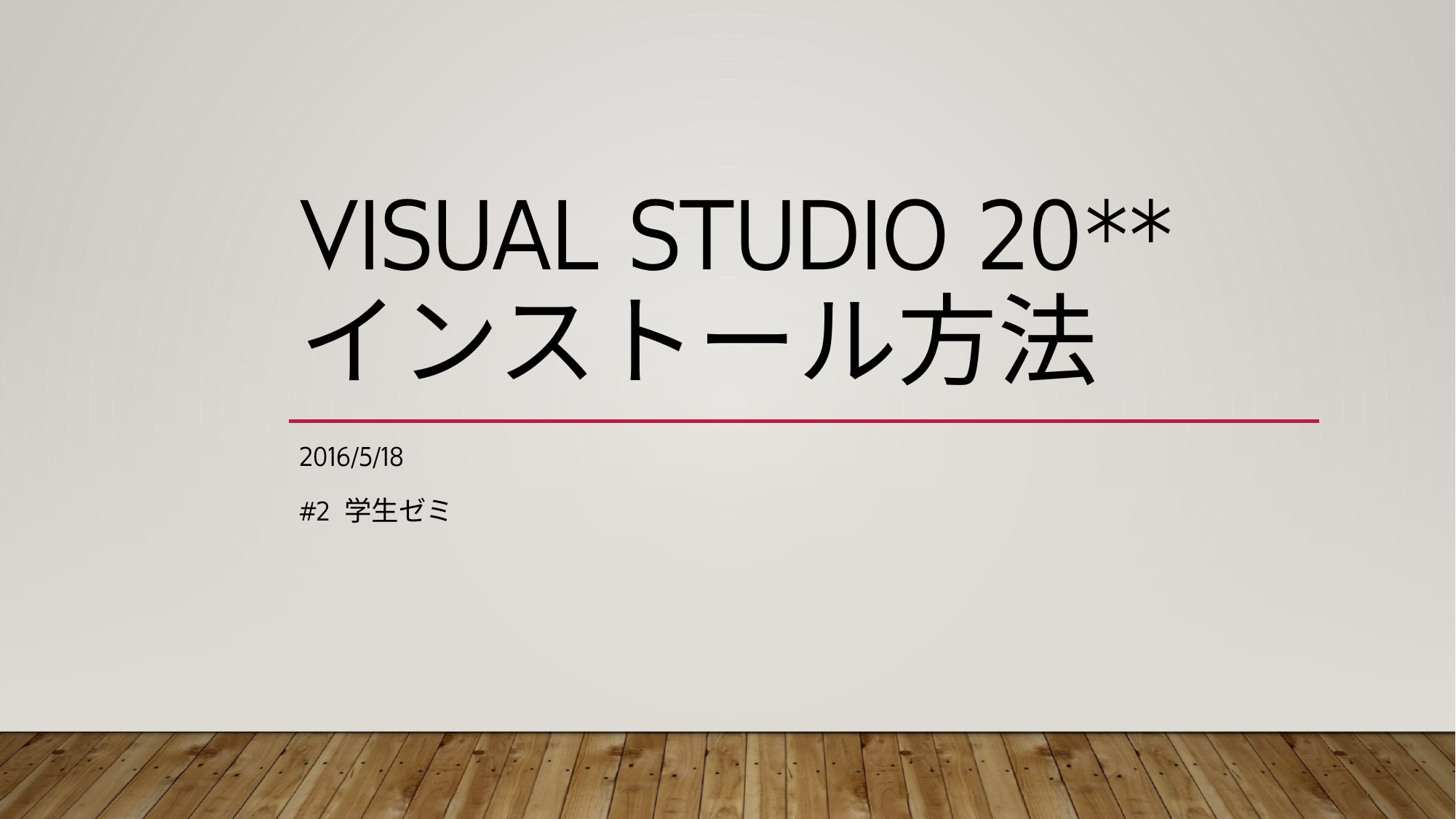

# Visual studio 20** インストール方法
2016/5/18
#2 学生ゼミ